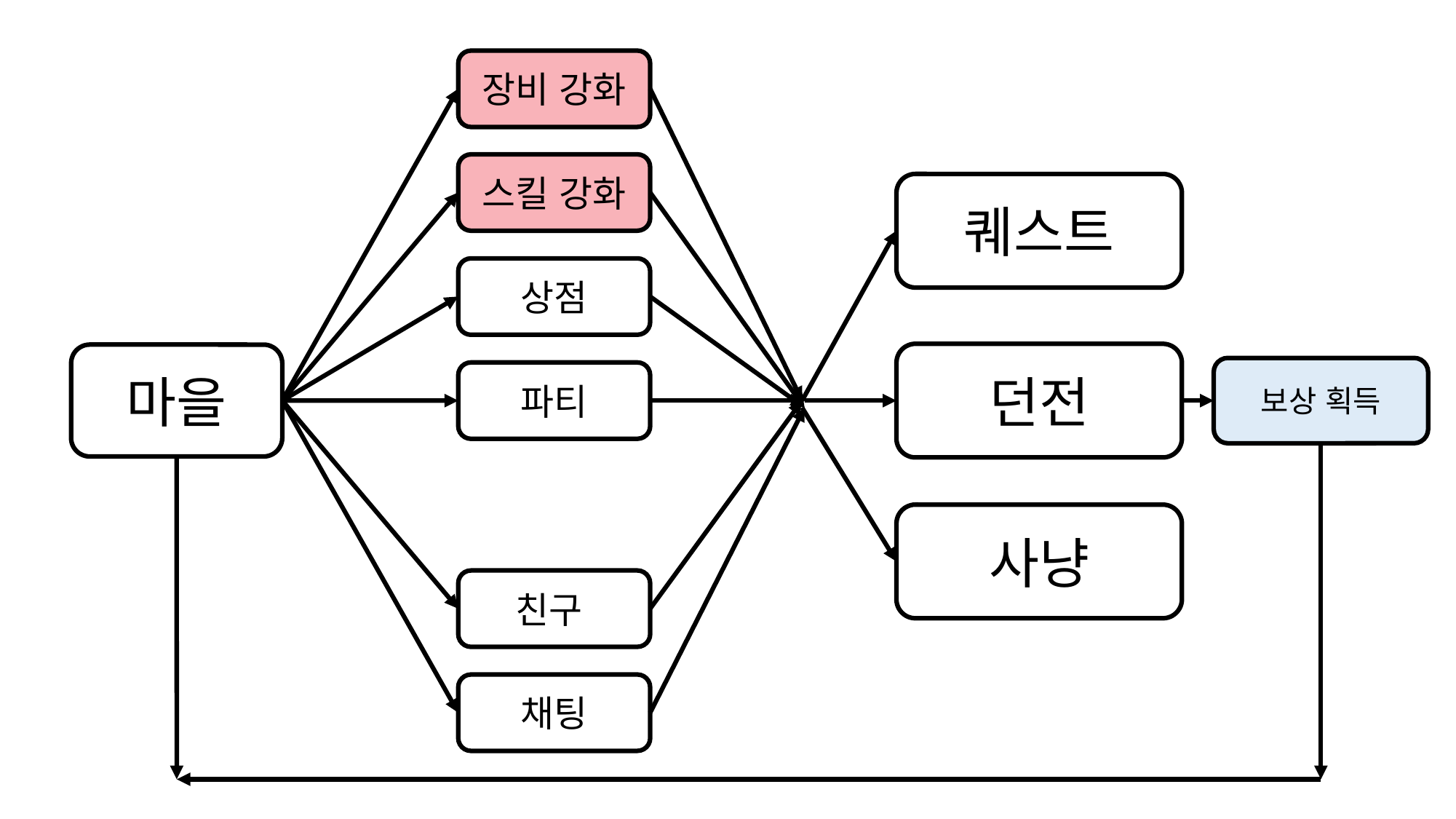

장비 강화
스킬 강화
퀘스트
상점
던전
마을
보상 획득
파티
사냥
친구
채팅